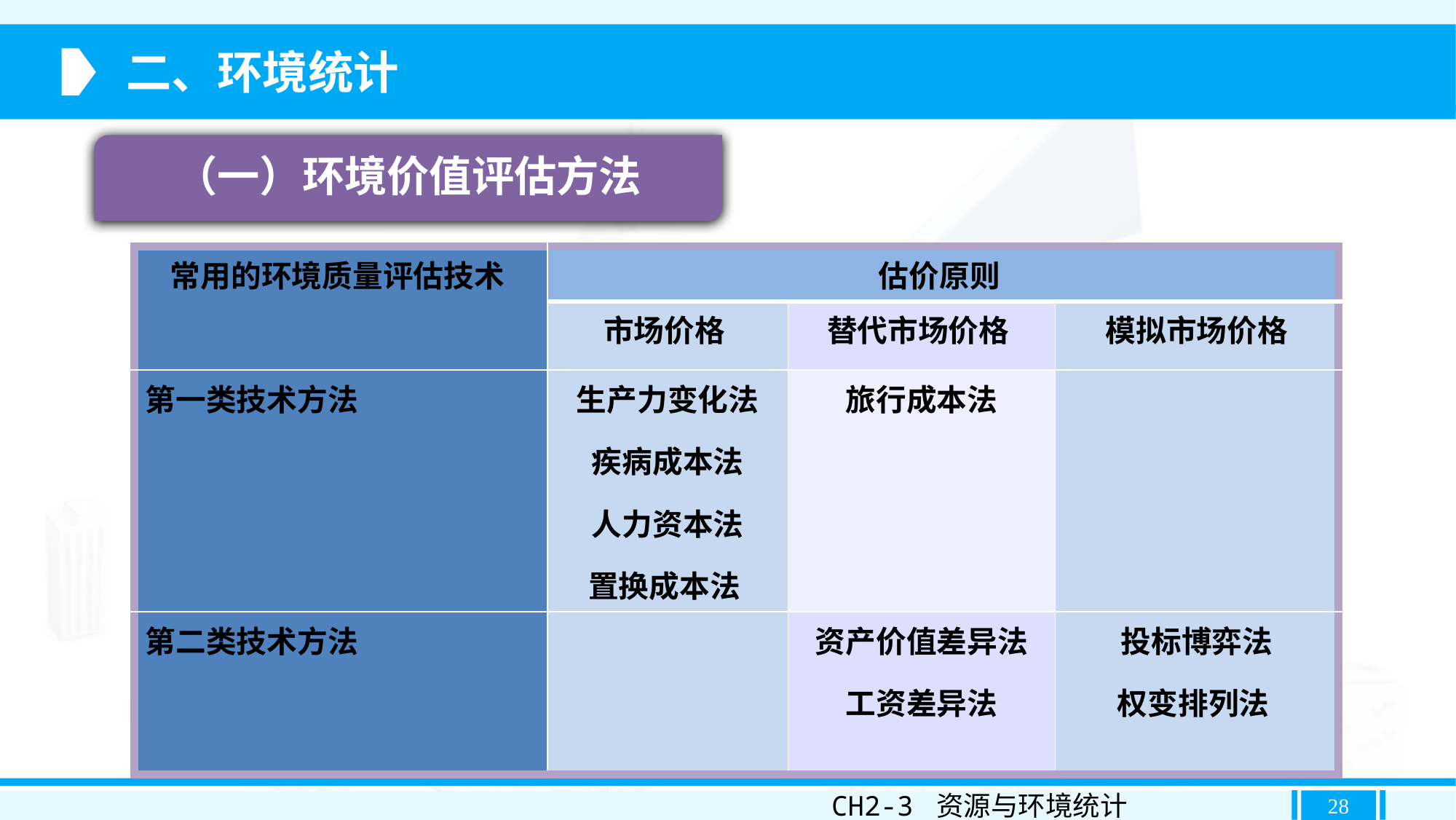

二、环境统计

（一）环境价值评估方法
| 常用的环境质量评估技术 | 估价原则 |  |  |
| --- | --- | --- | --- |
|  | 市场价格 | 替代市场价格 | 模拟市场价格 |
| 第一类技术方法 | 生产力变化法 疾病成本法 人力资本法 置换成本法 | 旅行成本法 |  |
| 第二类技术方法 |  | 资产价值差异法 工资差异法 | 投标博弈法 权变排列法 |
CH2-3 资源与环境统计
28